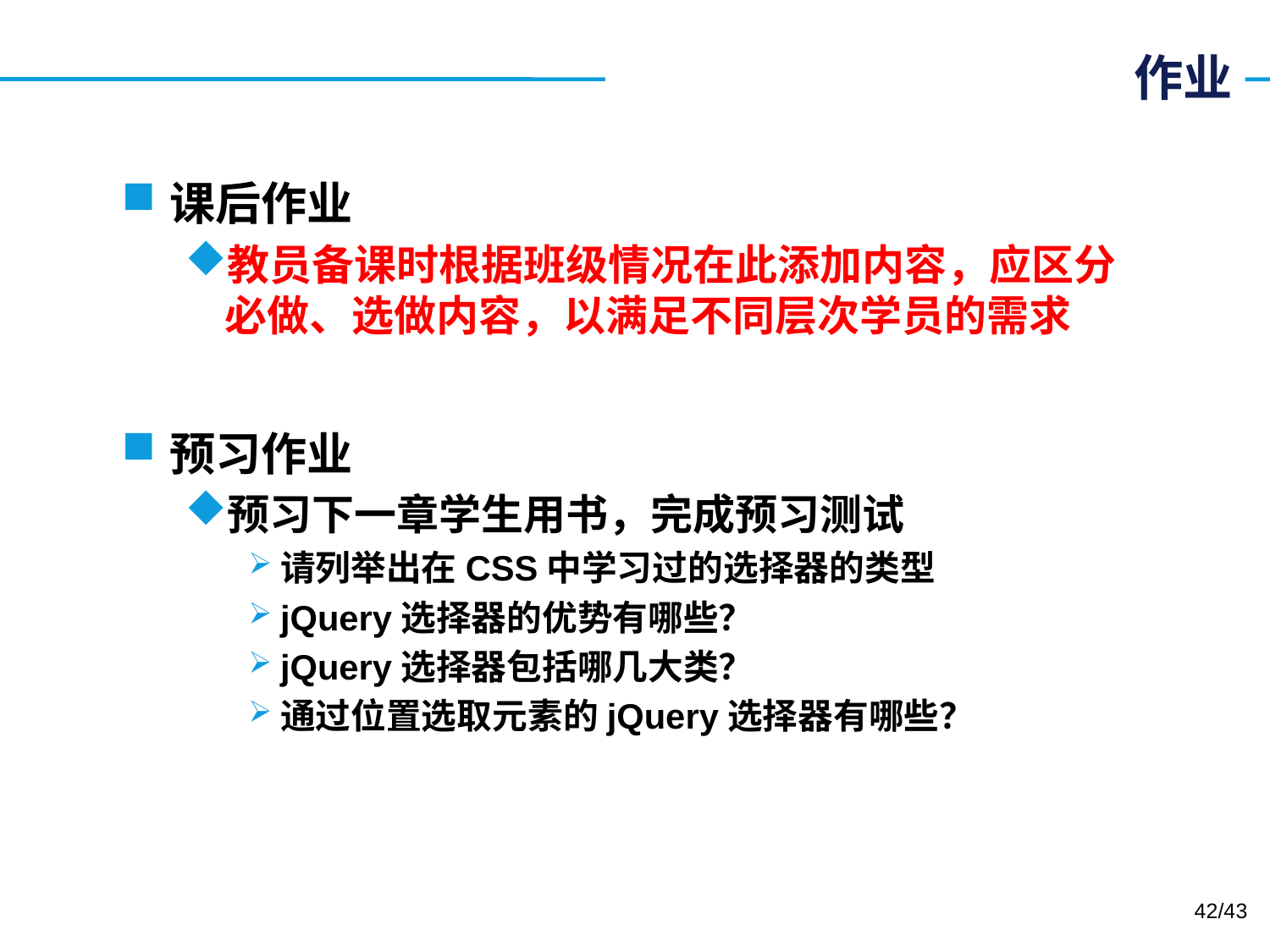

# 作业
课后作业
教员备课时根据班级情况在此添加内容，应区分必做、选做内容，以满足不同层次学员的需求

预习作业
预习下一章学生用书，完成预习测试
请列举出在CSS中学习过的选择器的类型
jQuery选择器的优势有哪些？
jQuery选择器包括哪几大类？
通过位置选取元素的jQuery选择器有哪些？

42/43